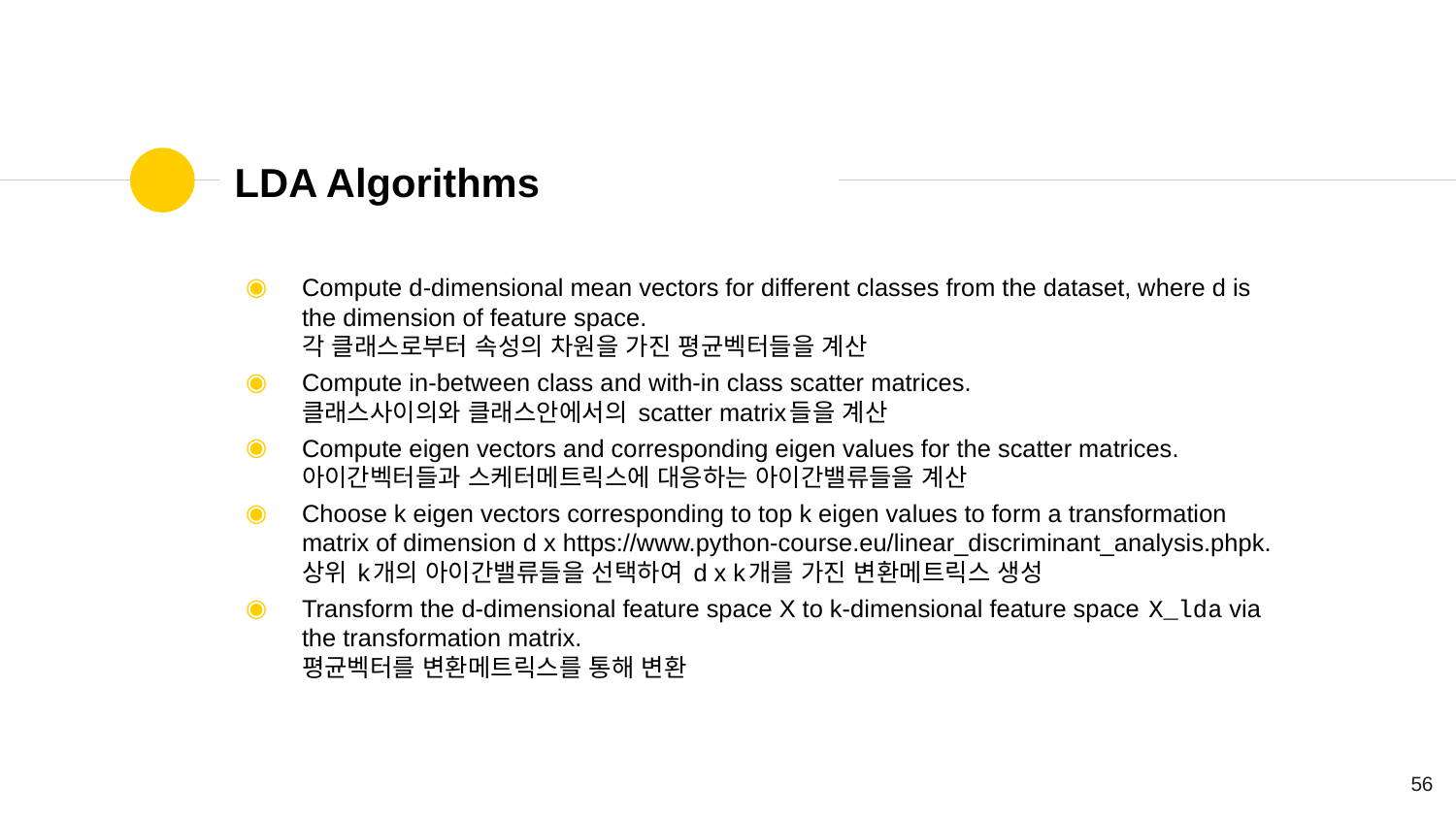

# LDA Algorithms
Compute d-dimensional mean vectors for different classes from the dataset, where d is the dimension of feature space.
각 클래스로부터 속성의 차원을 가진 평균벡터들을 계산
Compute in-between class and with-in class scatter matrices.
클래스사이의와 클래스안에서의 scatter matrix들을 계산
Compute eigen vectors and corresponding eigen values for the scatter matrices.
아이간벡터들과 스케터메트릭스에 대응하는 아이간밸류들을 계산
Choose k eigen vectors corresponding to top k eigen values to form a transformation matrix of dimension d x https://www.python-course.eu/linear_discriminant_analysis.phpk.
상위 k개의 아이간밸류들을 선택하여 d x k개를 가진 변환메트릭스 생성
Transform the d-dimensional feature space X to k-dimensional feature space X_lda via the transformation matrix.
평균벡터를 변환메트릭스를 통해 변환

56